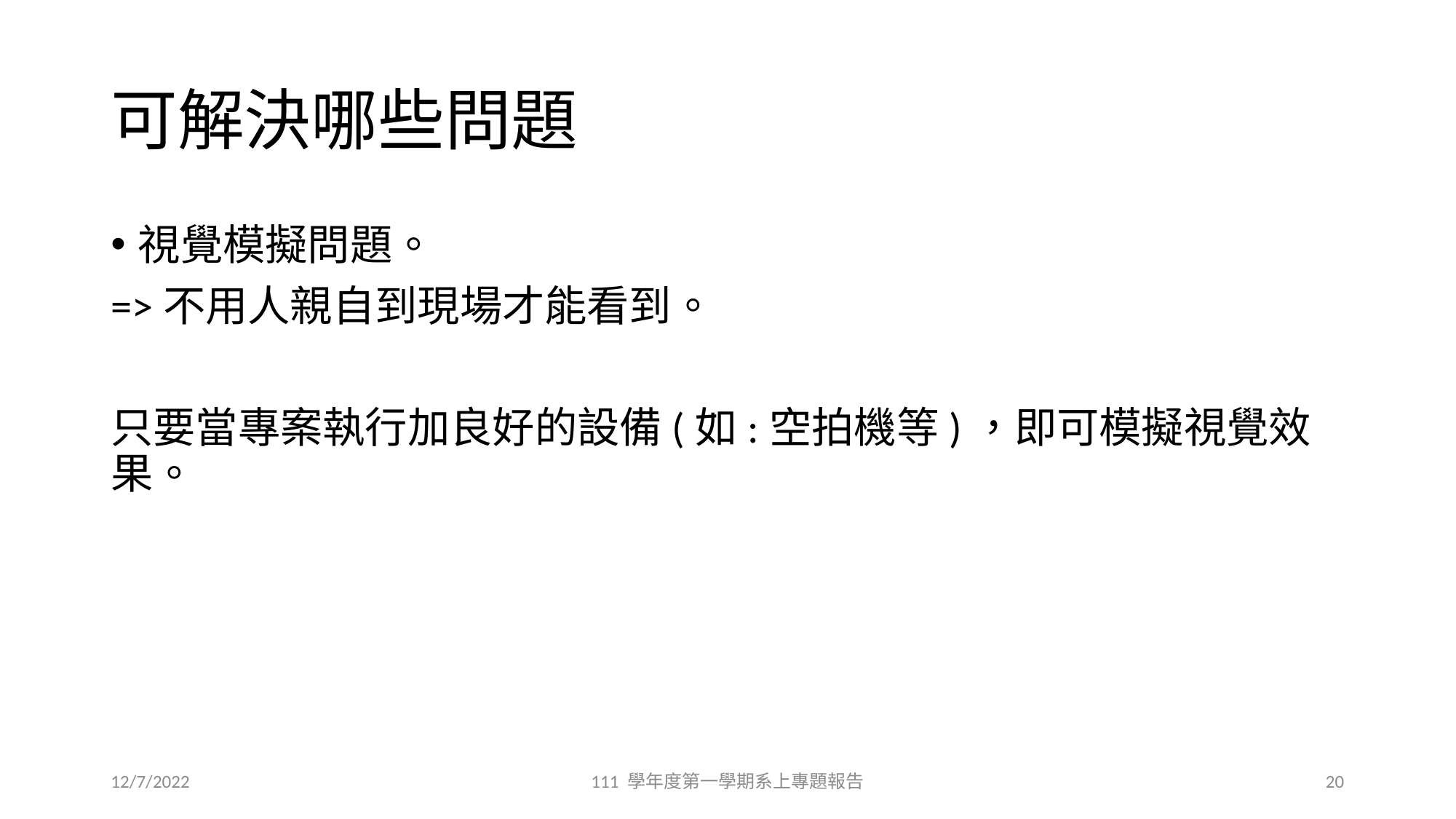

# 可解決哪些問題
視覺模擬問題。
=>不用人親自到現場才能看到。

只要當專案執行加良好的設備(如:空拍機等)，即可模擬視覺效果。
12/7/2022
111 學年度第一學期系上專題報告
20